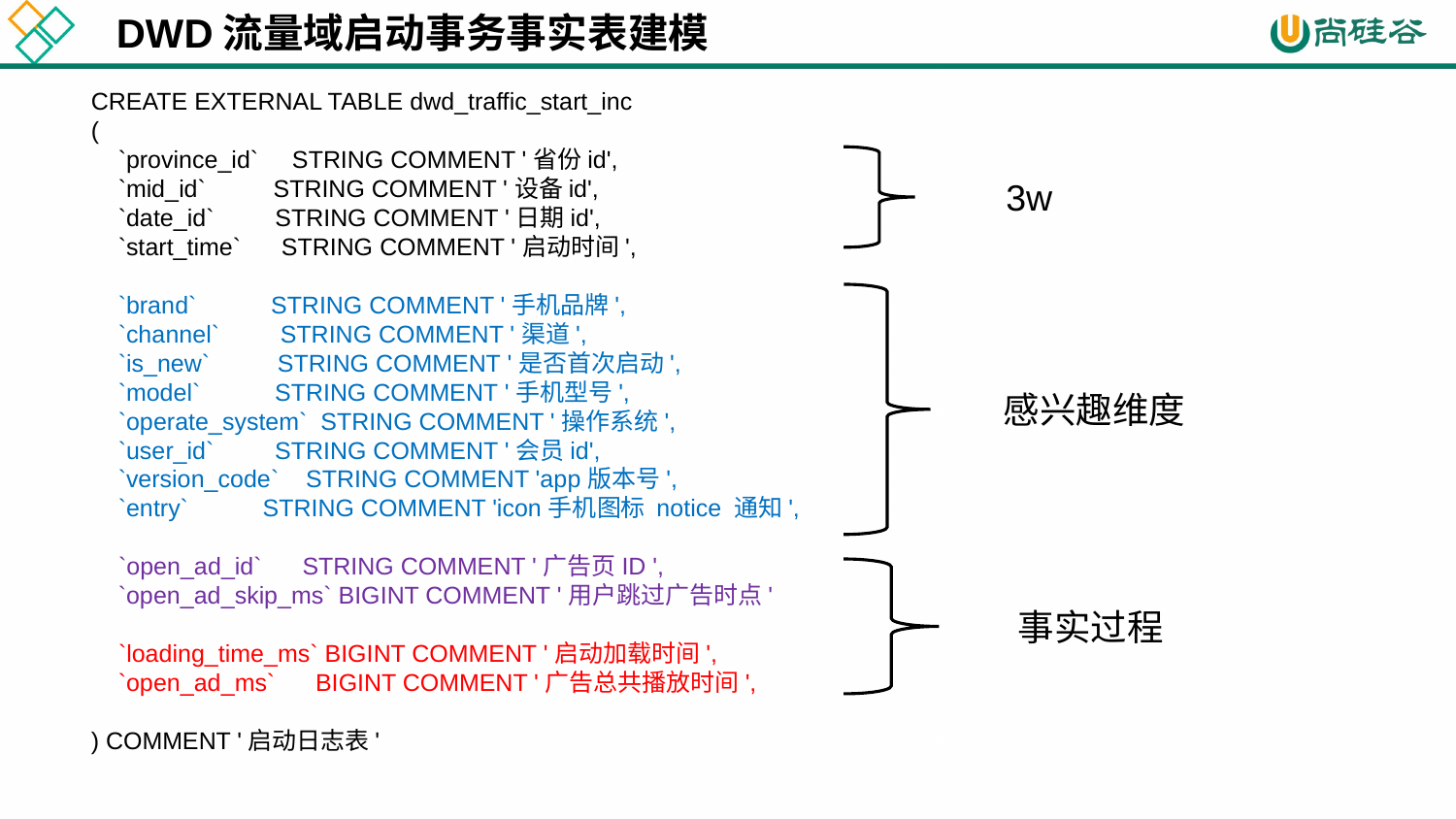

DWD流量域启动事务事实表建模
CREATE EXTERNAL TABLE dwd_traffic_start_inc
(
    `province_id`     STRING COMMENT '省份id',
    `mid_id`          STRING COMMENT '设备id',
    `date_id`         STRING COMMENT '日期id',
    `start_time`      STRING COMMENT '启动时间',

    `brand`           STRING COMMENT '手机品牌',
    `channel`         STRING COMMENT '渠道',
    `is_new`          STRING COMMENT '是否首次启动',
    `model`           STRING COMMENT '手机型号',
    `operate_system`  STRING COMMENT '操作系统',
    `user_id`         STRING COMMENT '会员id',
    `version_code`    STRING COMMENT 'app版本号',
    `entry`           STRING COMMENT 'icon手机图标 notice 通知',

    `open_ad_id`      STRING COMMENT '广告页ID ',
    `open_ad_skip_ms` BIGINT COMMENT '用户跳过广告时点'

    `loading_time_ms` BIGINT COMMENT '启动加载时间',
    `open_ad_ms`      BIGINT COMMENT '广告总共播放时间',

) COMMENT '启动日志表'

3w

感兴趣维度

事实过程